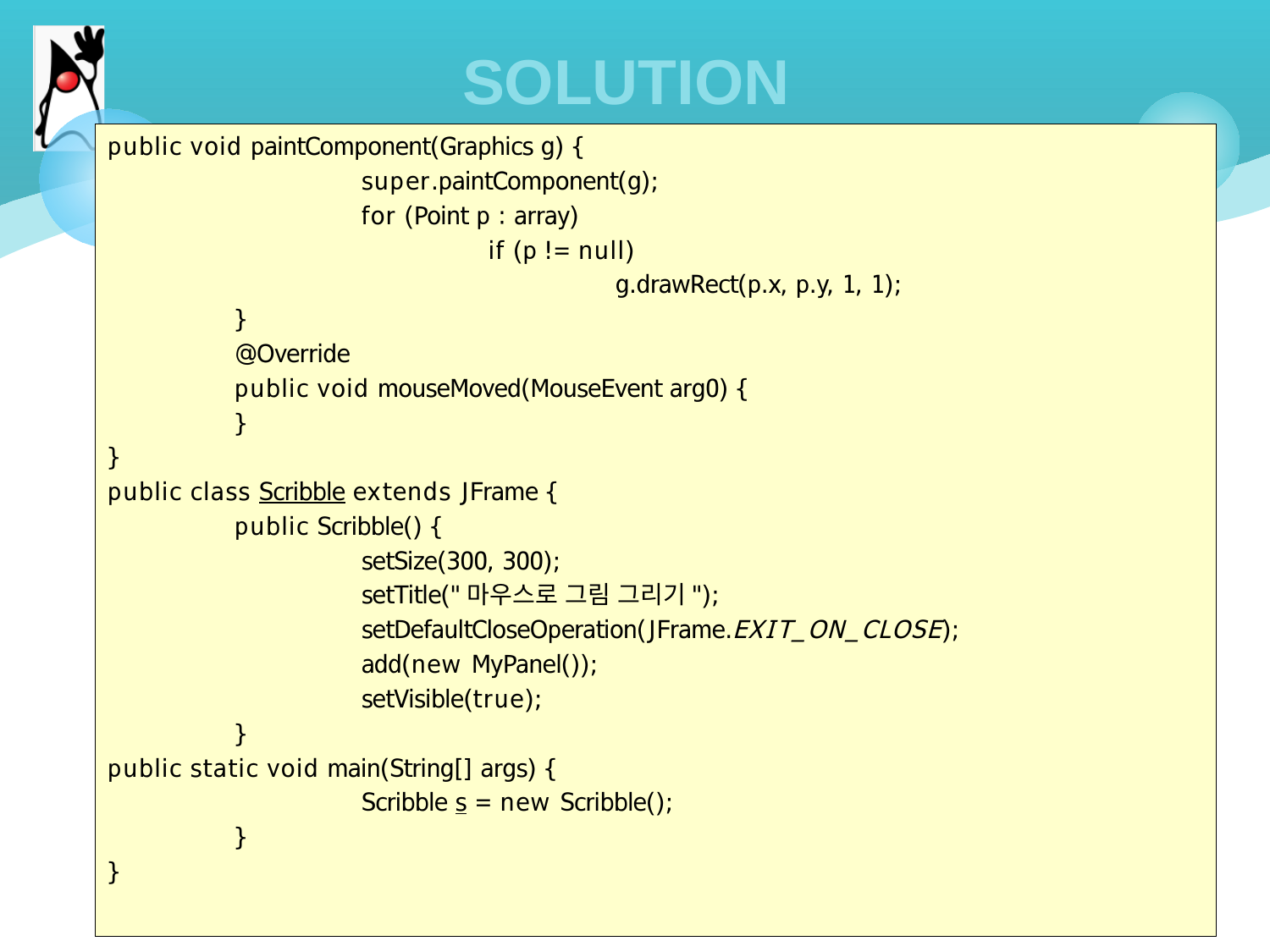

# SOLUTION
public void paintComponent(Graphics g) {
		super.paintComponent(g);
		for (Point p : array)
			if (p != null)
				g.drawRect(p.x, p.y, 1, 1);
	}
	@Override
	public void mouseMoved(MouseEvent arg0) {
	}
}
public class Scribble extends JFrame {
	public Scribble() {
		setSize(300, 300);
		setTitle("마우스로 그림 그리기");
		setDefaultCloseOperation(JFrame.EXIT_ON_CLOSE);
		add(new MyPanel());
		setVisible(true);
	}
public static void main(String[] args) {
		Scribble s = new Scribble();
	}
}